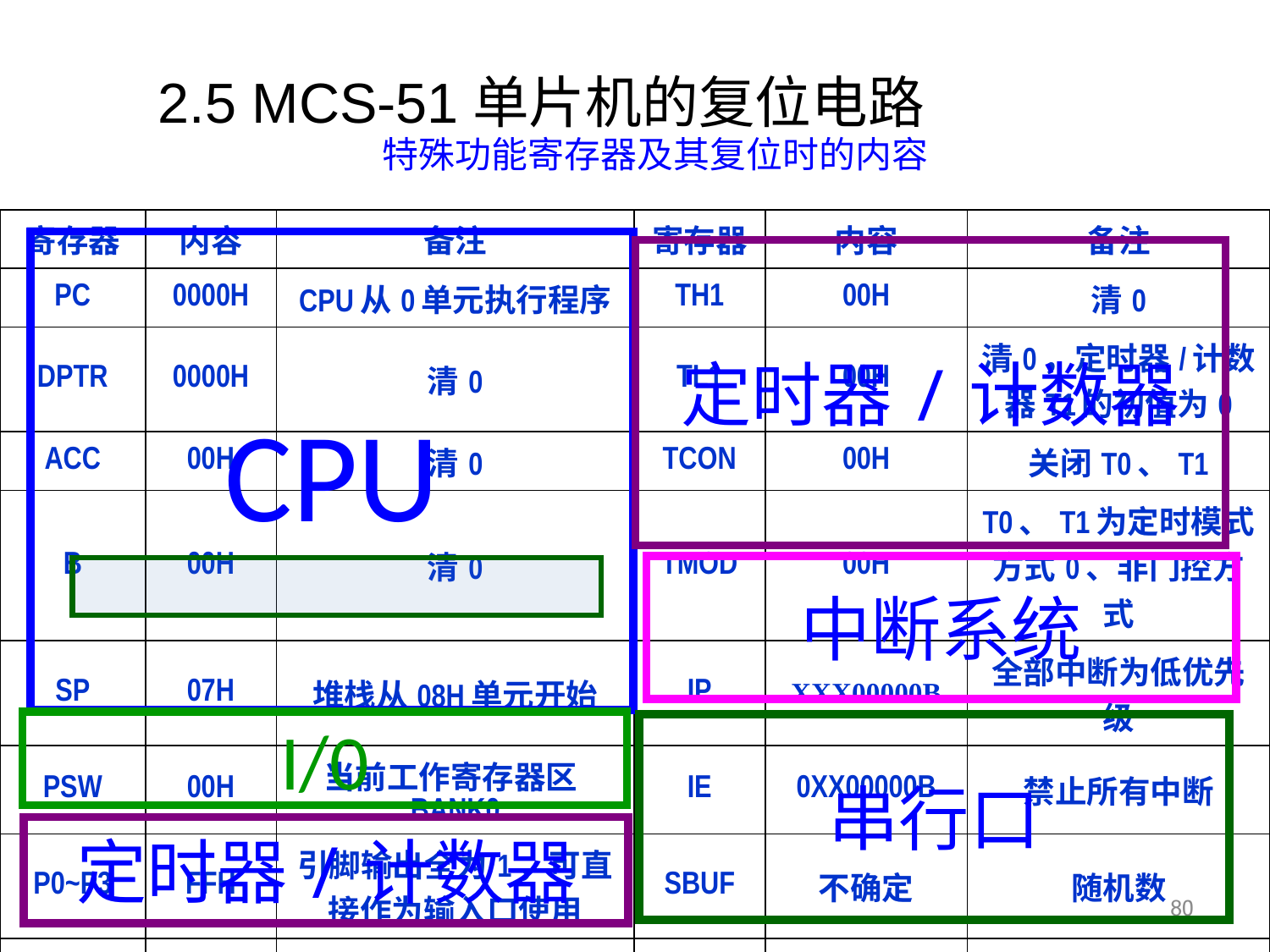

# 2.5 MCS-51单片机的复位电路
特殊功能寄存器及其复位时的内容
| 寄存器 | 内容 | 备注 | 寄存器 | 内容 | 备注 |
| --- | --- | --- | --- | --- | --- |
| PC | 0000H | CPU从0单元执行程序 | TH1 | 00H | 清0 |
| DPTR | 0000H | 清0 | TL1 | 00H | 清0，定时器/计数器T1的初值为0 |
| ACC | 00H | 清0 | TCON | 00H | 关闭T0、T1 |
| B | 00H | 清0 | TMOD | 00H | T0、T1为定时模式方式0、非门控方式 |
| SP | 07H | 堆栈从08H单元开始 | IP | XXX00000B | 全部中断为低优先级 |
| PSW | 00H | 当前工作寄存器区BANK0 | IE | 0XX00000B | 禁止所有中断 |
| P0~P3 | FFH | 引脚输出全为1，可直接作为输入口使用 | SBUF | 不确定 | 随机数 |
| TH0 | 00H | 清0 | SCON | 00H | 方式0、禁止接收 |
| TL0 | 00H | 清0，定时器/计数器T0的初值为0 | PCON | 0XXXXXXXB | 清0/通信波特率不加倍 |
CPU
定时器/计数器
中断系统

I/0
串行口
定时器/计数器
80